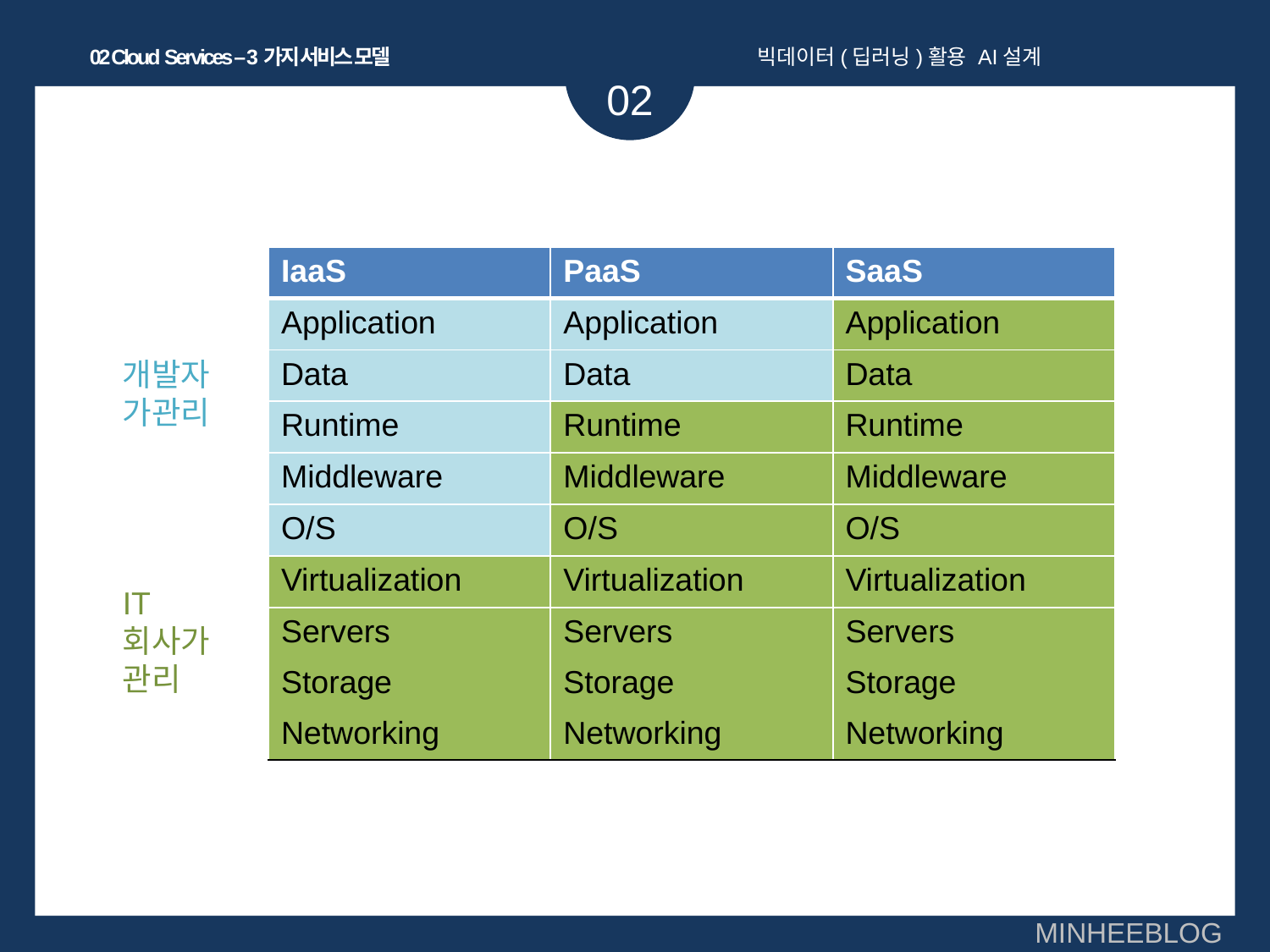

02 Cloud  Services – 3가지 서비스 모델

빅데이터(딥러닝)활용 AI설계
02

| IaaS | PaaS | SaaS |
| --- | --- | --- |
| Application | Application | Application |
| Data | Data | Data |
| Runtime | Runtime | Runtime |
| Middleware | Middleware | Middleware |
| O/S | O/S | O/S |
| Virtualization | Virtualization | Virtualization |
| Servers | Servers | Servers |
| Storage | Storage | Storage |
| Networking | Networking | Networking |
개발자가관리

IT회사가관리
MINHEEBLOG